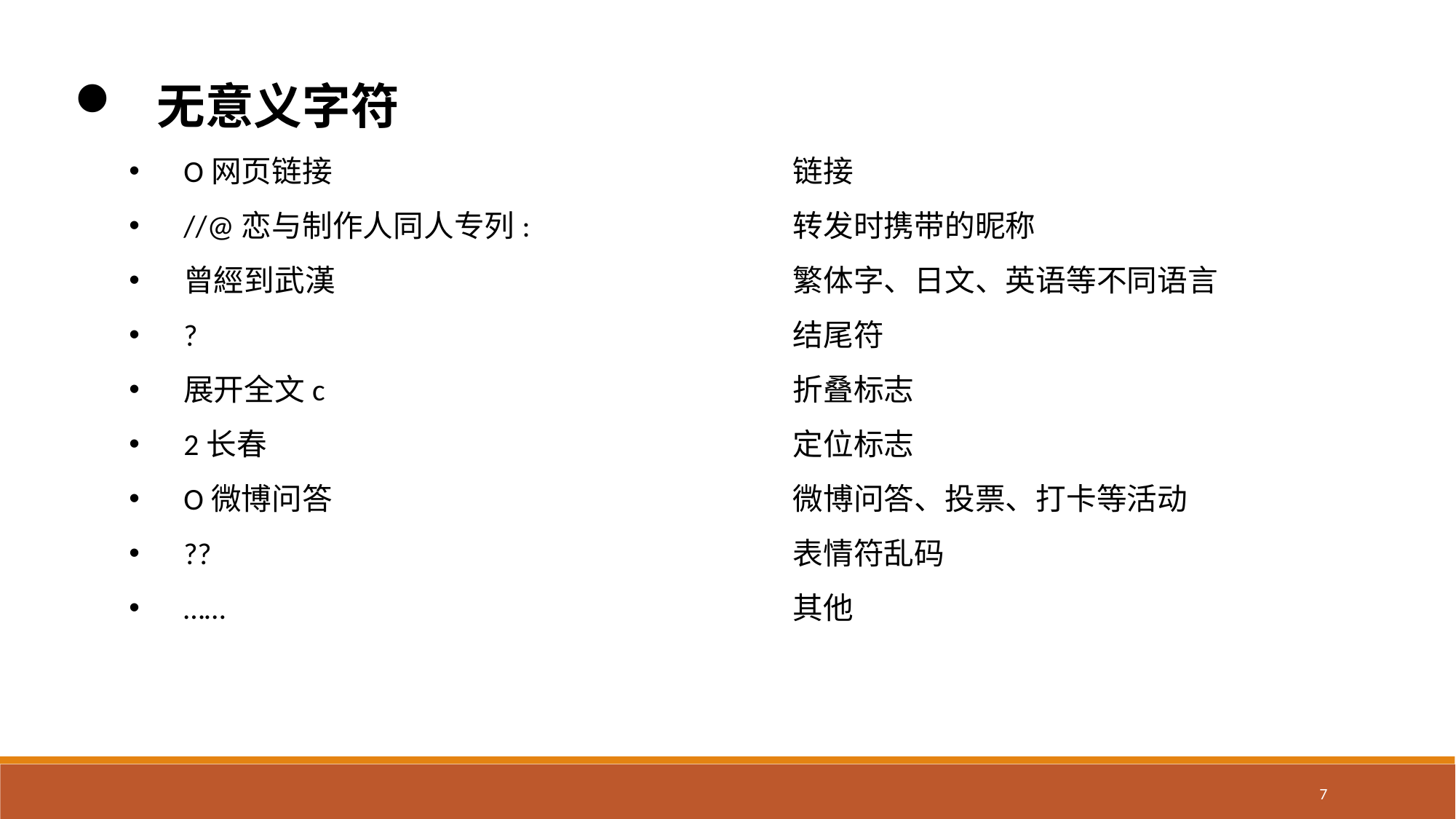

链接
转发时携带的昵称
繁体字、日文、英语等不同语言
结尾符
折叠标志
定位标志
微博问答、投票、打卡等活动
表情符乱码
其他

  无意义字符
O网页链接
//@恋与制作人同人专列:
曾經到武漢
?
展开全文c
2长春
O微博问答
??
……

7